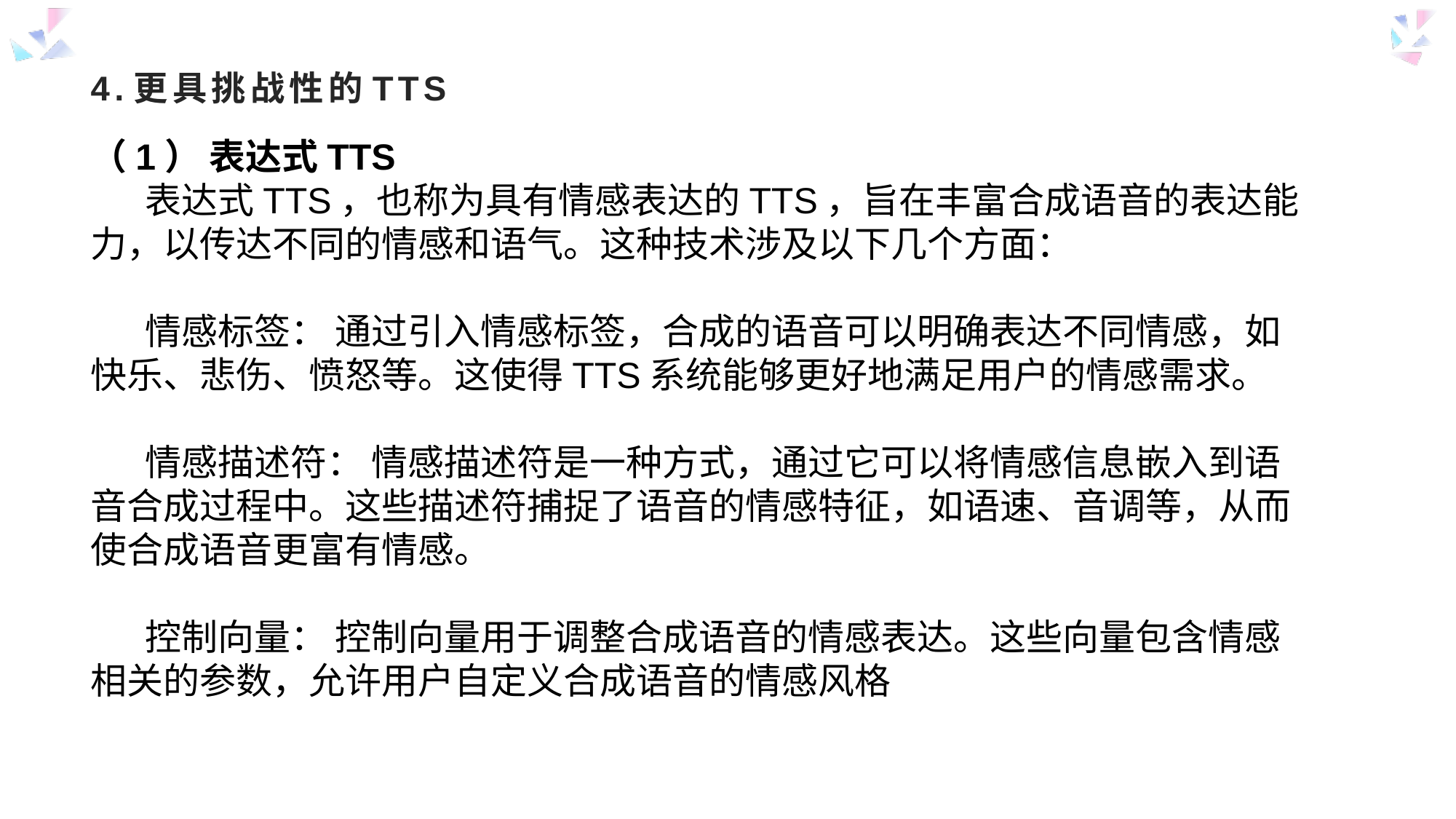

# 4.更具挑战性的TTS
（1） 表达式TTS
表达式TTS，也称为具有情感表达的TTS，旨在丰富合成语音的表达能力，以传达不同的情感和语气。这种技术涉及以下几个方面：

情感标签： 通过引入情感标签，合成的语音可以明确表达不同情感，如快乐、悲伤、愤怒等。这使得TTS系统能够更好地满足用户的情感需求。

情感描述符： 情感描述符是一种方式，通过它可以将情感信息嵌入到语音合成过程中。这些描述符捕捉了语音的情感特征，如语速、音调等，从而使合成语音更富有情感。

控制向量： 控制向量用于调整合成语音的情感表达。这些向量包含情感相关的参数，允许用户自定义合成语音的情感风格